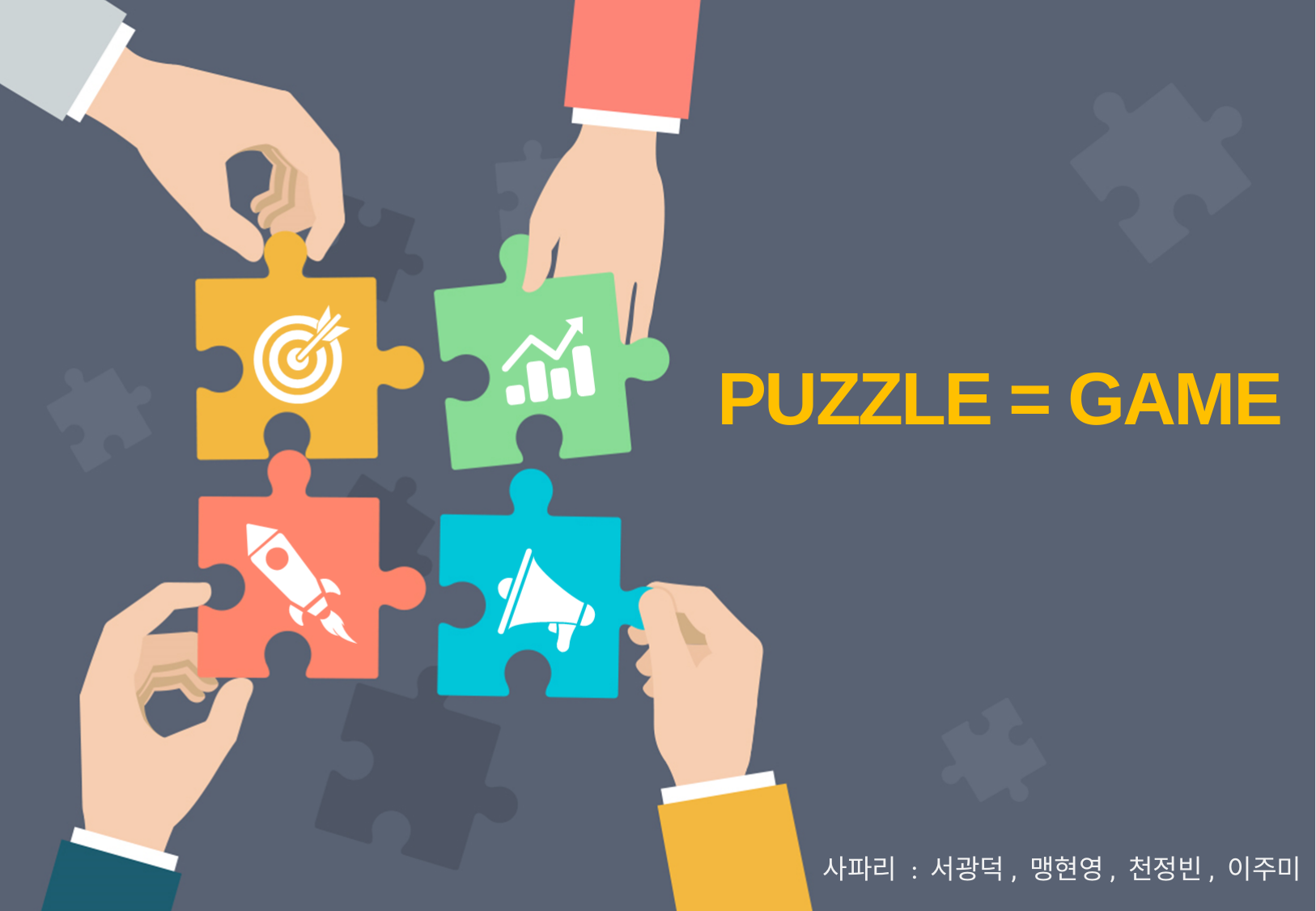

PUZZLE = GAME
‘게임 메커니즘은 퍼즐을 지원한다’
사파리 : 서광덕, 맹현영, 천정빈, 이주미